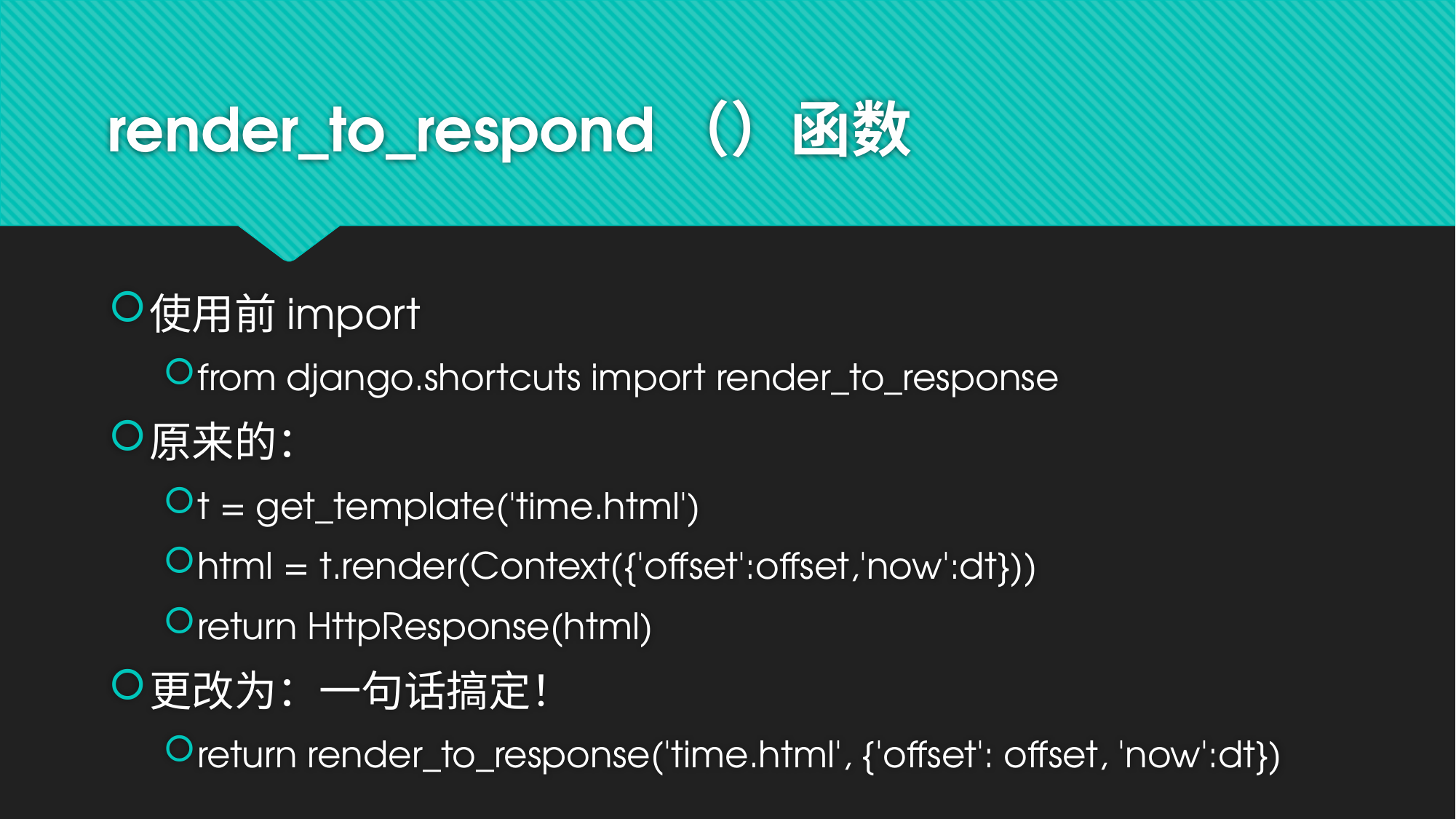

# render_to_respond（）函数
使用前import
from django.shortcuts import render_to_response
原来的：
t = get_template('time.html')
html = t.render(Context({'offset':offset,'now':dt}))
return HttpResponse(html)
更改为：一句话搞定！
return render_to_response('time.html', {'offset': offset, 'now':dt})